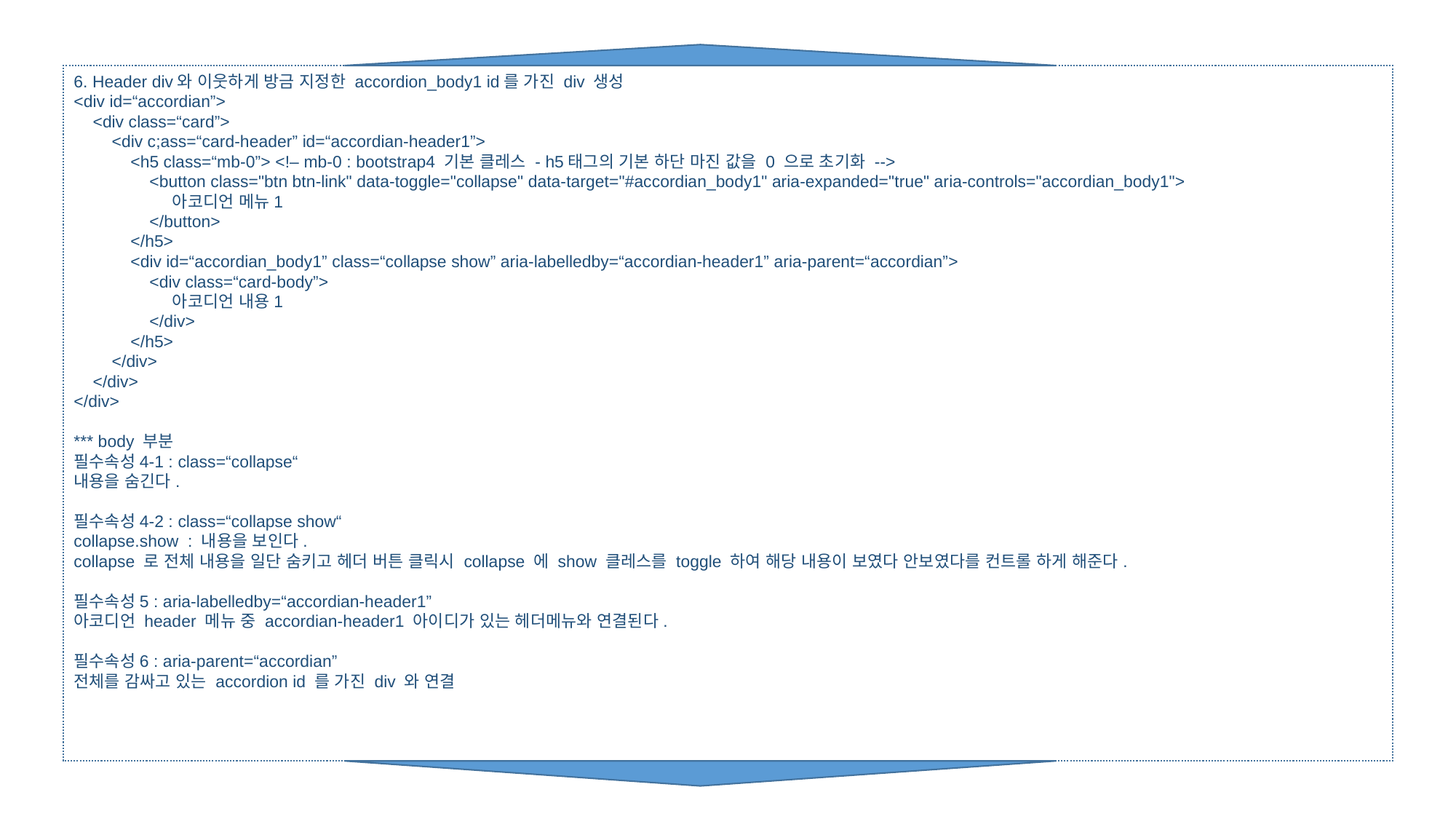

6. Header div와 이웃하게 방금 지정한 accordion_body1 id를 가진 div 생성
<div id=“accordian”>
    <div class=“card”>
        <div c;ass=“card-header” id=“accordian-header1”>
            <h5 class=“mb-0”> <!– mb-0 : bootstrap4 기본 클레스 - h5태그의 기본 하단 마진 값을 0 으로 초기화 -->
                <button class="btn btn-link" data-toggle="collapse" data-target="#accordian_body1" aria-expanded="true" aria-controls="accordian_body1">
                    아코디언 메뉴1
                </button>
            </h5>
            <div id=“accordian_body1” class=“collapse show” aria-labelledby=“accordian-header1” aria-parent=“accordian”>
                <div class=“card-body”>
                    아코디언 내용1
                </div>
            </h5>
        </div>
    </div>
</div>

*** body 부분
필수속성4-1 : class=“collapse“
내용을 숨긴다.

필수속성4-2 : class=“collapse show“
collapse.show  : 내용을 보인다.
collapse 로 전체 내용을 일단 숨키고 헤더 버튼 클릭시 collapse 에 show 클레스를 toggle 하여 해당 내용이 보였다 안보였다를 컨트롤 하게 해준다.

필수속성5 : aria-labelledby=“accordian-header1”
아코디언 header 메뉴 중 accordian-header1 아이디가 있는 헤더메뉴와 연결된다.

필수속성6 : aria-parent=“accordian”
전체를 감싸고 있는 accordion id 를 가진 div 와 연결